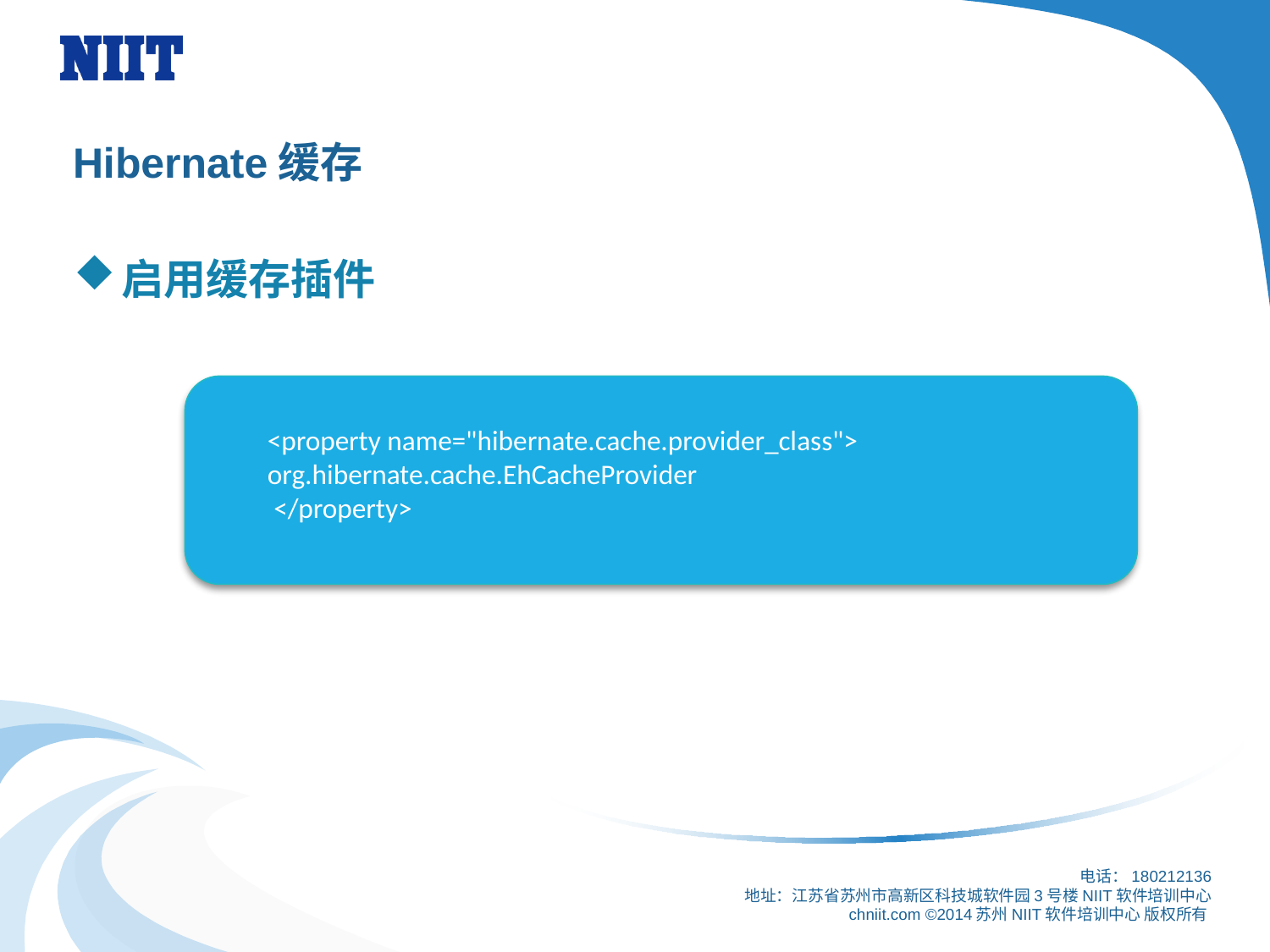

# Hibernate缓存
启用缓存插件

<property name="hibernate.cache.provider_class">       	org.hibernate.cache.EhCacheProvider
 </property>